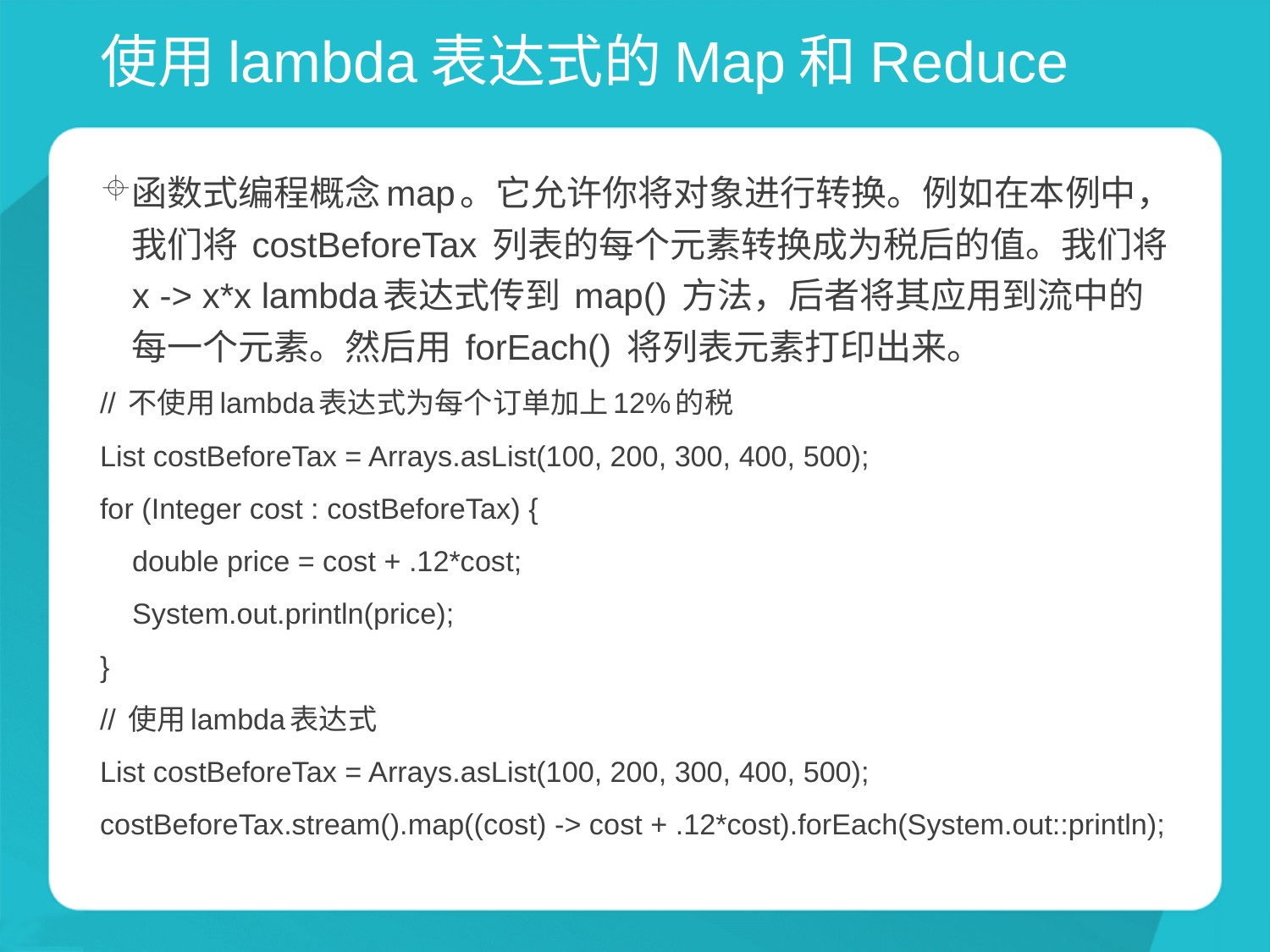

# 使用lambda表达式的Map和Reduce
函数式编程概念map。它允许你将对象进行转换。例如在本例中，我们将 costBeforeTax 列表的每个元素转换成为税后的值。我们将 x -> x*x lambda表达式传到 map() 方法，后者将其应用到流中的每一个元素。然后用 forEach() 将列表元素打印出来。
// 不使用lambda表达式为每个订单加上12%的税
List costBeforeTax = Arrays.asList(100, 200, 300, 400, 500);
for (Integer cost : costBeforeTax) {
    double price = cost + .12*cost;
    System.out.println(price);
}
// 使用lambda表达式
List costBeforeTax = Arrays.asList(100, 200, 300, 400, 500);
costBeforeTax.stream().map((cost) -> cost + .12*cost).forEach(System.out::println);